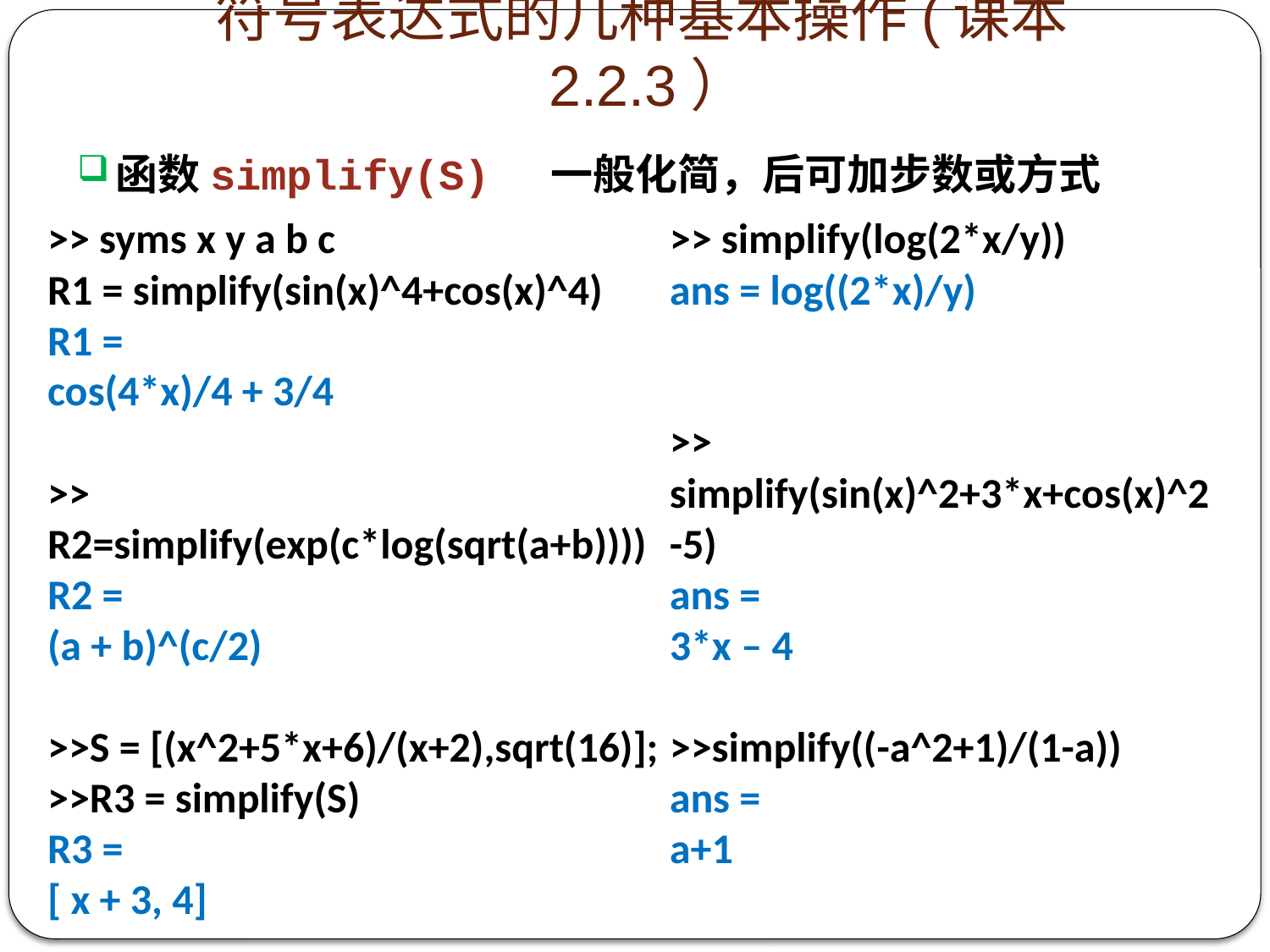

# 符号表达式的几种基本操作(课本2.2.3）
函数simplify(S)  一般化简，后可加步数或方式
>> syms x y a b c
R1 = simplify(sin(x)^4+cos(x)^4)
R1 =
cos(4*x)/4 + 3/4

>> R2=simplify(exp(c*log(sqrt(a+b))))
R2 =
(a + b)^(c/2)

>>S = [(x^2+5*x+6)/(x+2),sqrt(16)];
>>R3 = simplify(S)
R3 =
[ x + 3, 4]
>> simplify(log(2*x/y))
ans = log((2*x)/y)

>> simplify(sin(x)^2+3*x+cos(x)^2-5)
ans =
3*x – 4

>>simplify((-a^2+1)/(1-a))
ans =
a+1